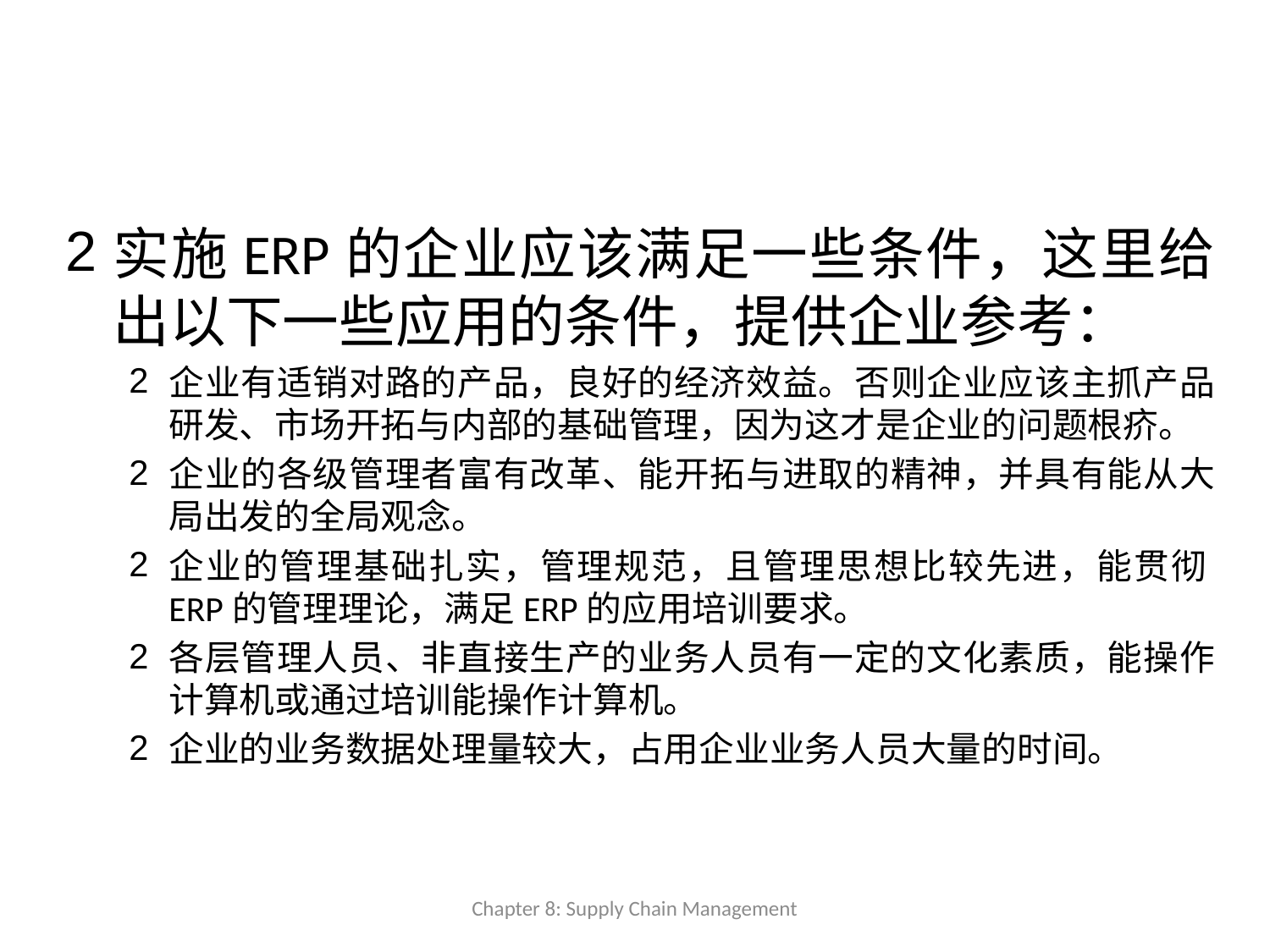

实施ERP的企业应该满足一些条件，这里给出以下一些应用的条件，提供企业参考：
企业有适销对路的产品，良好的经济效益。否则企业应该主抓产品研发、市场开拓与内部的基础管理，因为这才是企业的问题根疥。
企业的各级管理者富有改革、能开拓与进取的精神，并具有能从大局出发的全局观念。
企业的管理基础扎实，管理规范，且管理思想比较先进，能贯彻ERP的管理理论，满足ERP的应用培训要求。
各层管理人员、非直接生产的业务人员有一定的文化素质，能操作计算机或通过培训能操作计算机。
企业的业务数据处理量较大，占用企业业务人员大量的时间。
Chapter 8: Supply Chain Management